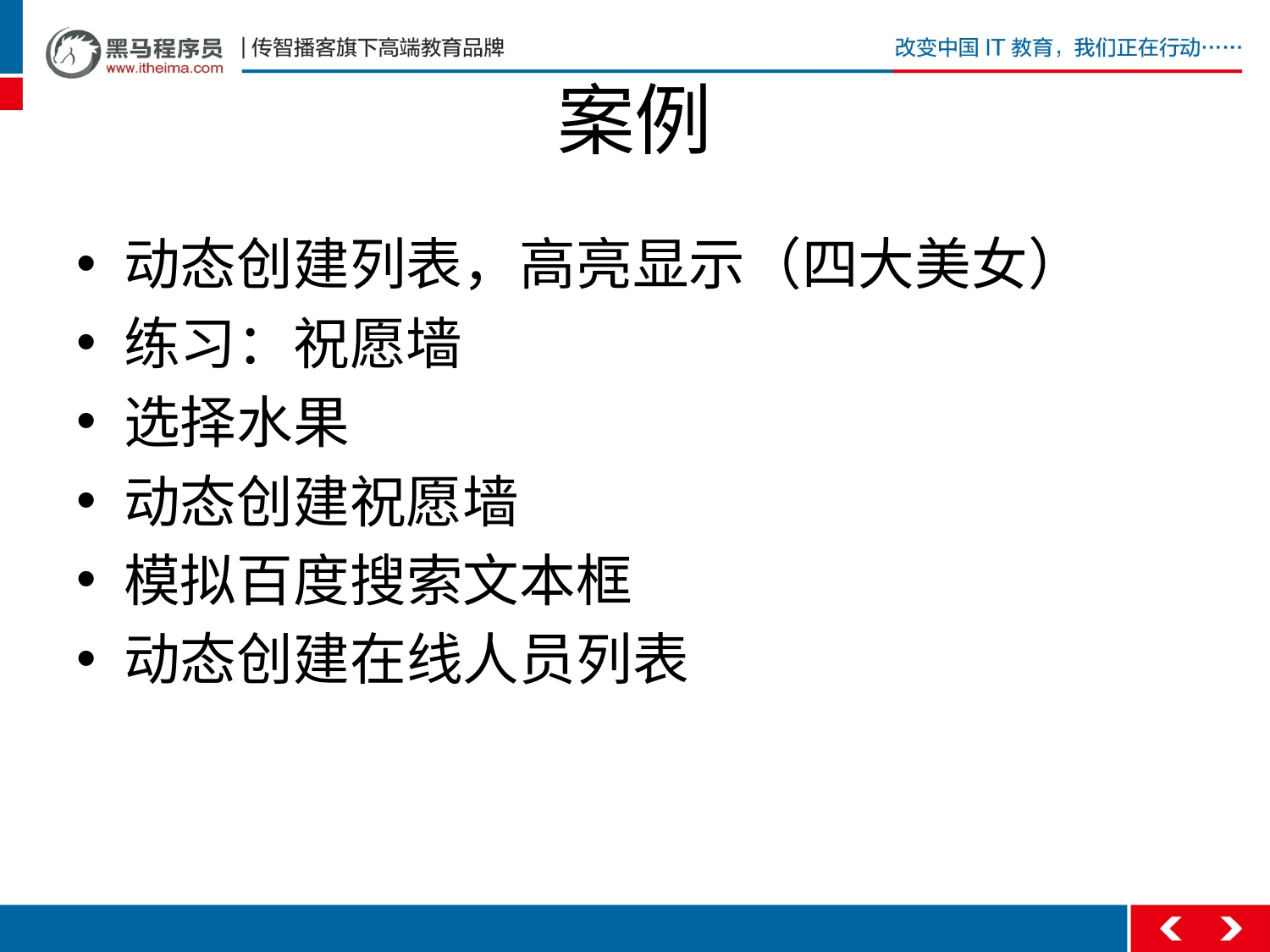

# 案例
动态创建列表，高亮显示（四大美女）
练习：祝愿墙
选择水果
动态创建祝愿墙
模拟百度搜索文本框
动态创建在线人员列表